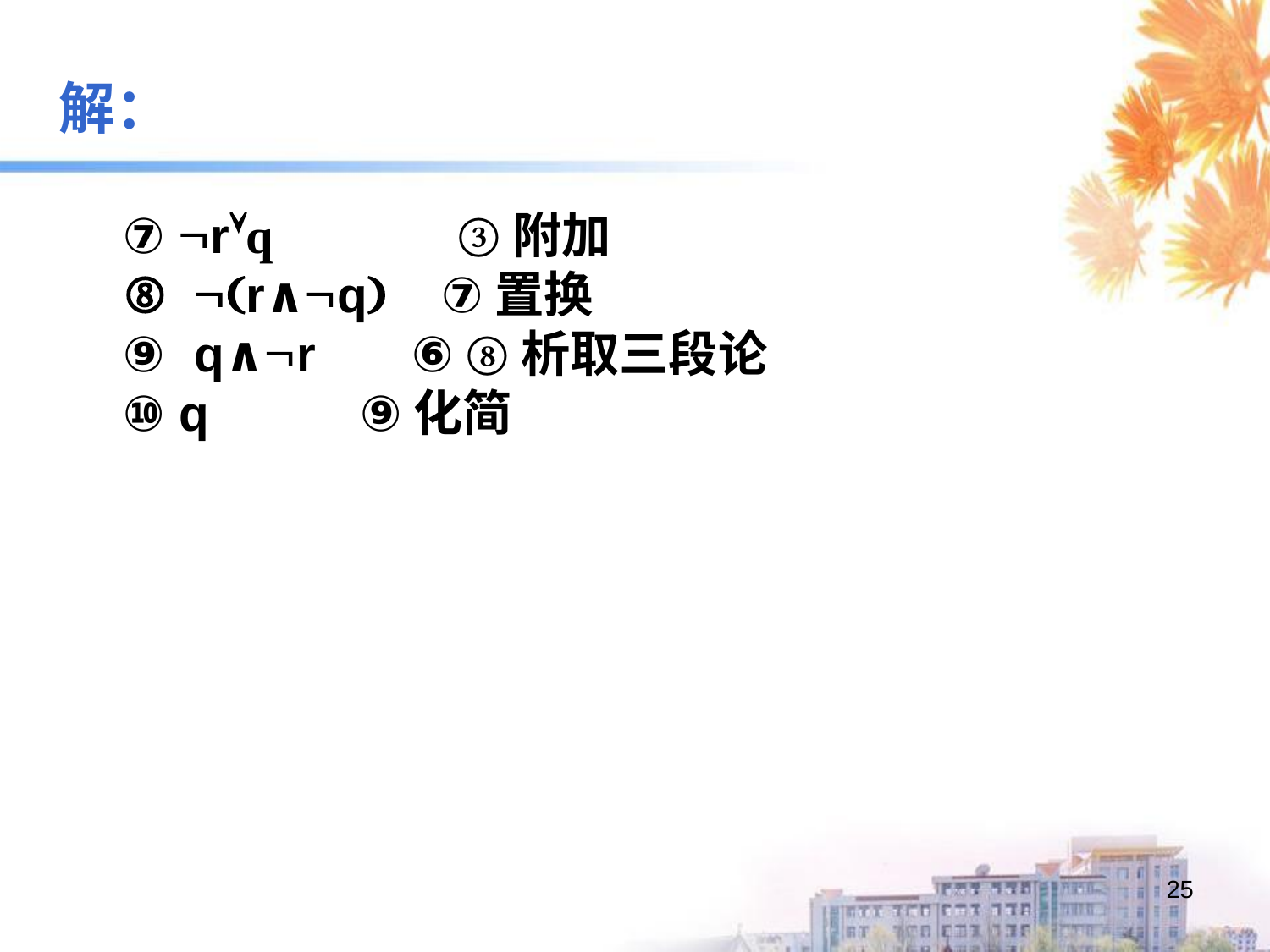

解：

⑦ ¬r∨q               ③附加
¬(r∧¬q)    ⑦置换
q∧¬r       ⑥ ⑧析取三段论
⑩ q           ⑨化简

25